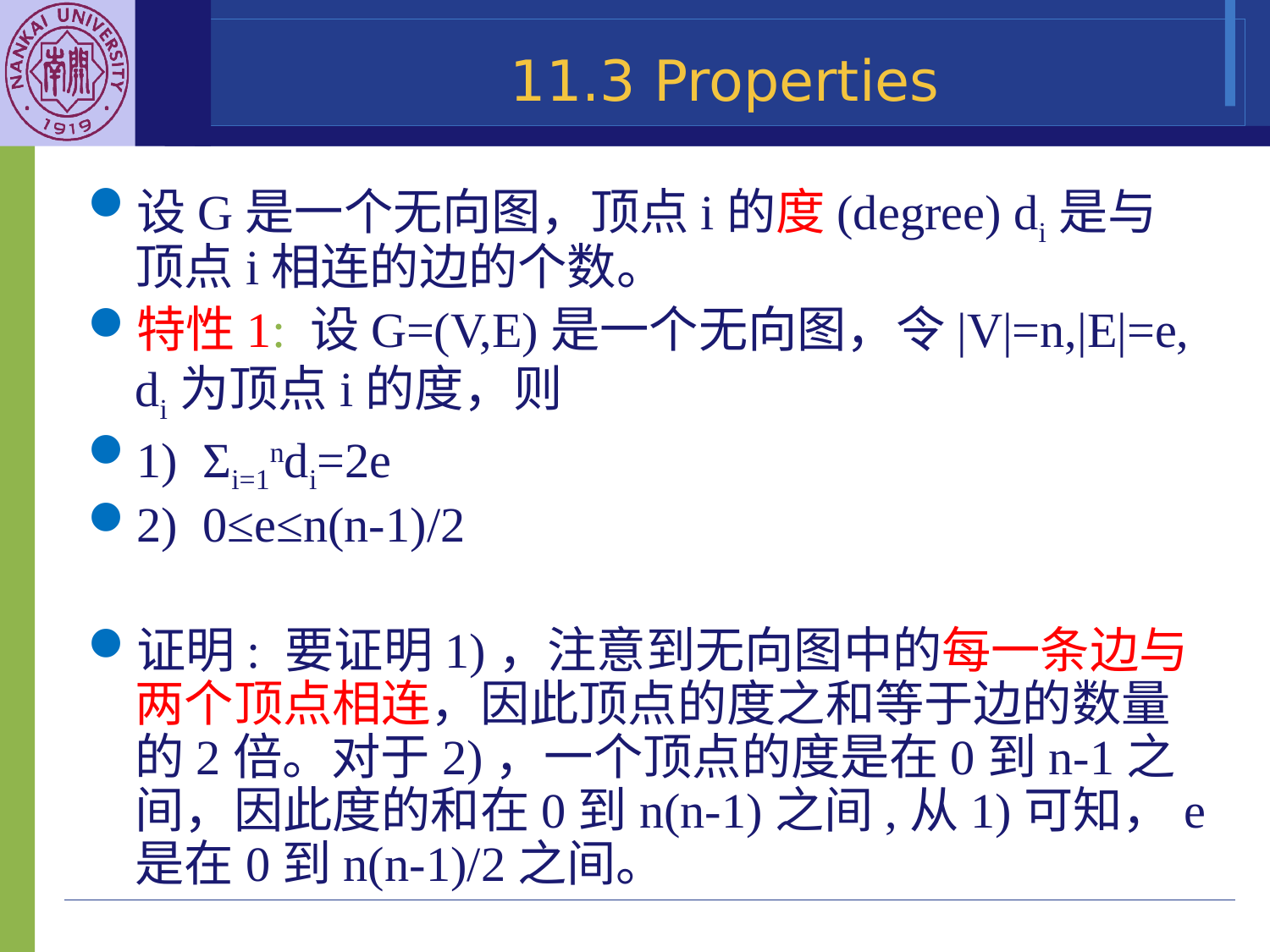

11.3 Properties
设G是一个无向图，顶点i的度(degree) di是与顶点i相连的边的个数。
特性1: 设G=(V,E)是一个无向图，令|V|=n,|E|=e, di为顶点i的度，则
1)  Σi=1ndi=2e
2)  0≤e≤n(n-1)/2

证明: 要证明1)，注意到无向图中的每一条边与两个顶点相连，因此顶点的度之和等于边的数量的2倍。对于2)，一个顶点的度是在0到n-1之间，因此度的和在0到n(n-1)之间,从1)可知，e是在0到n(n-1)/2之间。
15